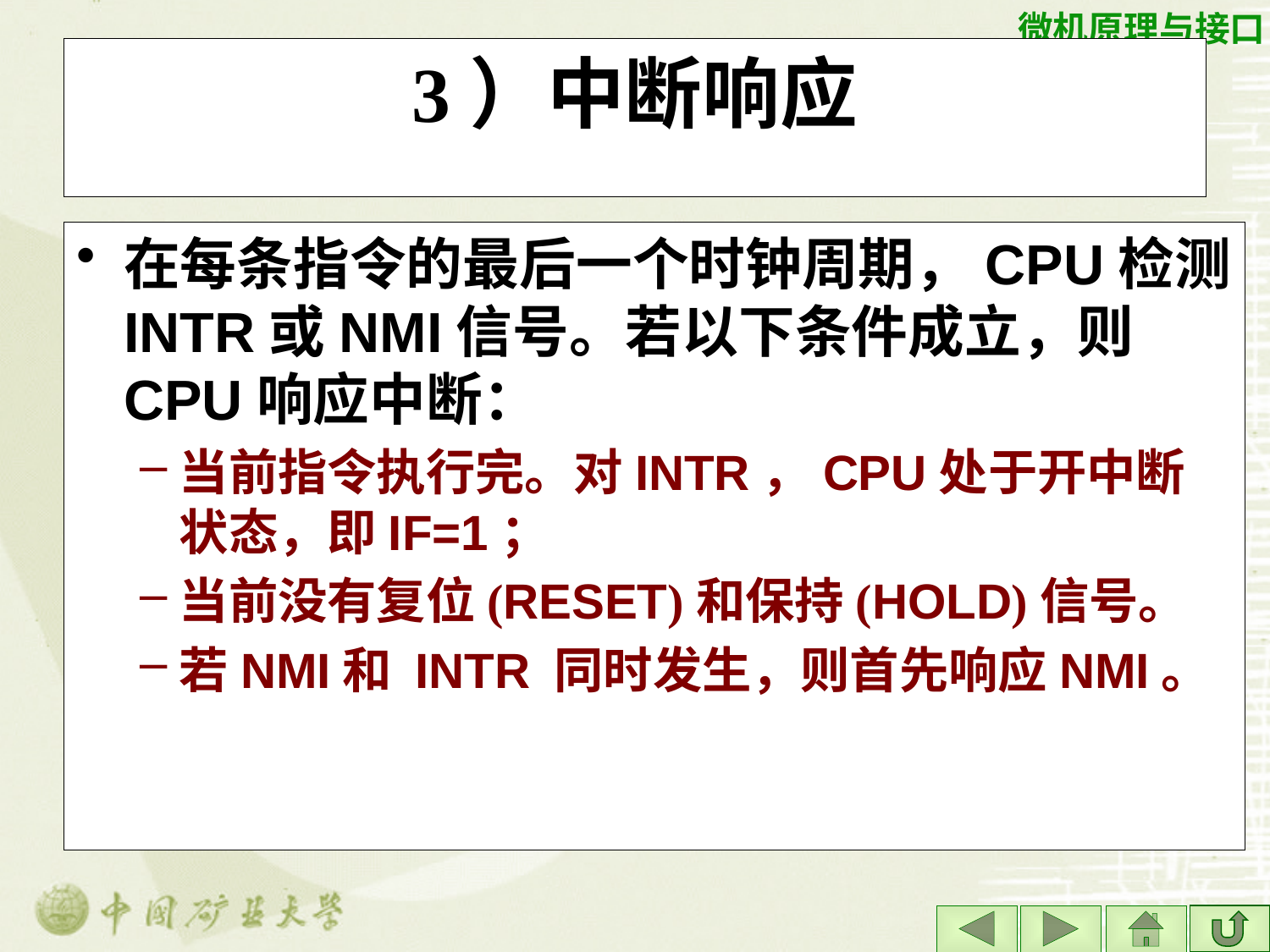

# 3）中断响应
在每条指令的最后一个时钟周期，CPU检测INTR或NMI信号。若以下条件成立，则CPU响应中断：
当前指令执行完。对INTR，CPU处于开中断状态，即IF=1；
当前没有复位(RESET)和保持(HOLD)信号。
若NMI和 INTR 同时发生，则首先响应NMI。